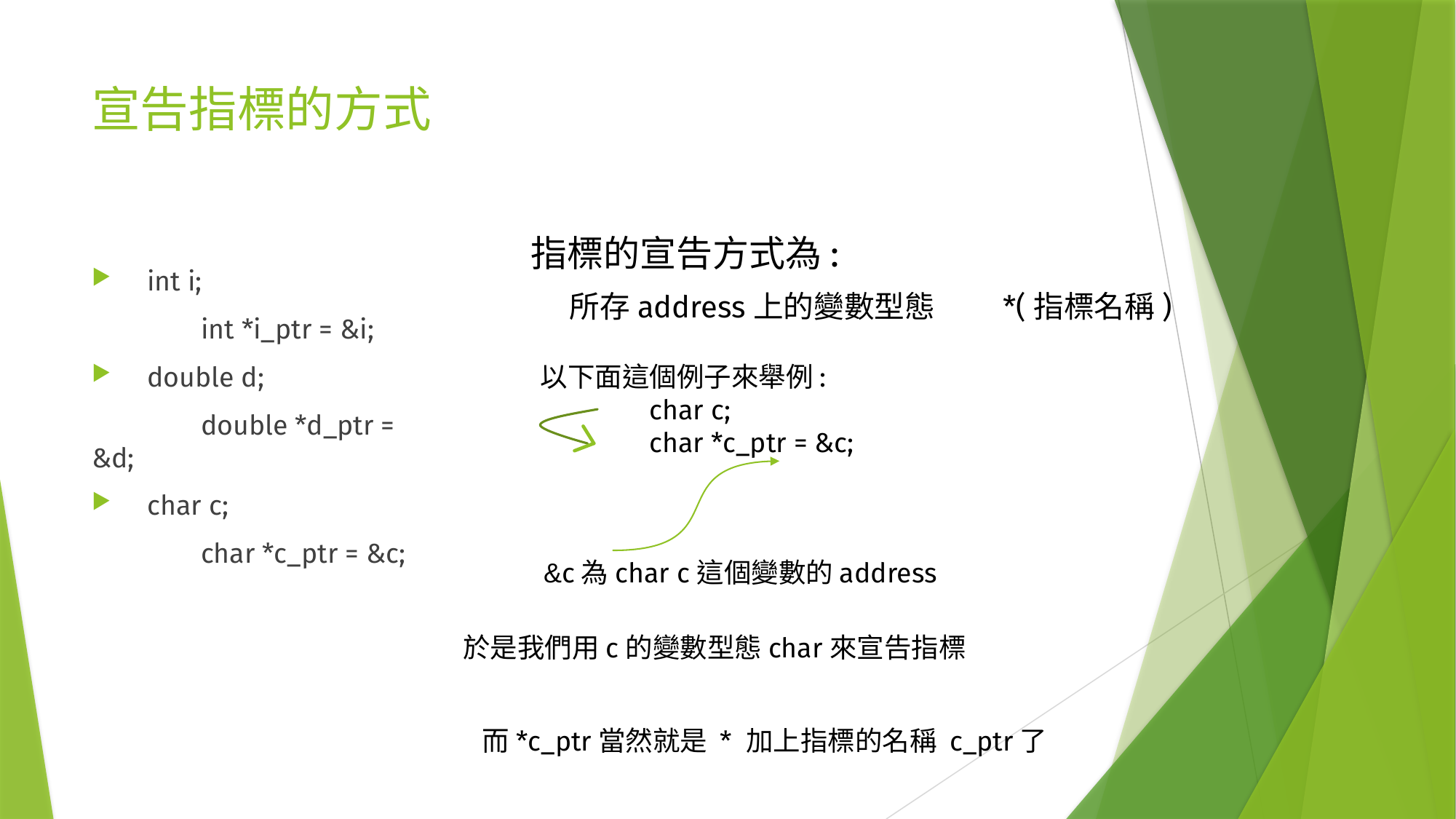

# 宣告指標的方式
指標的宣告方式為:
  int i;
	int *i_ptr = &i;
  double d;
	double *d_ptr = &d;
  char c;
 	char *c_ptr = &c;
所存address上的變數型態         *(指標名稱)
以下面這個例子來舉例:
	char c;
 	char *c_ptr = &c;

&c為char c這個變數的address
於是我們用c的變數型態char來宣告指標
而*c_ptr當然就是 * 加上指標的名稱 c_ptr了